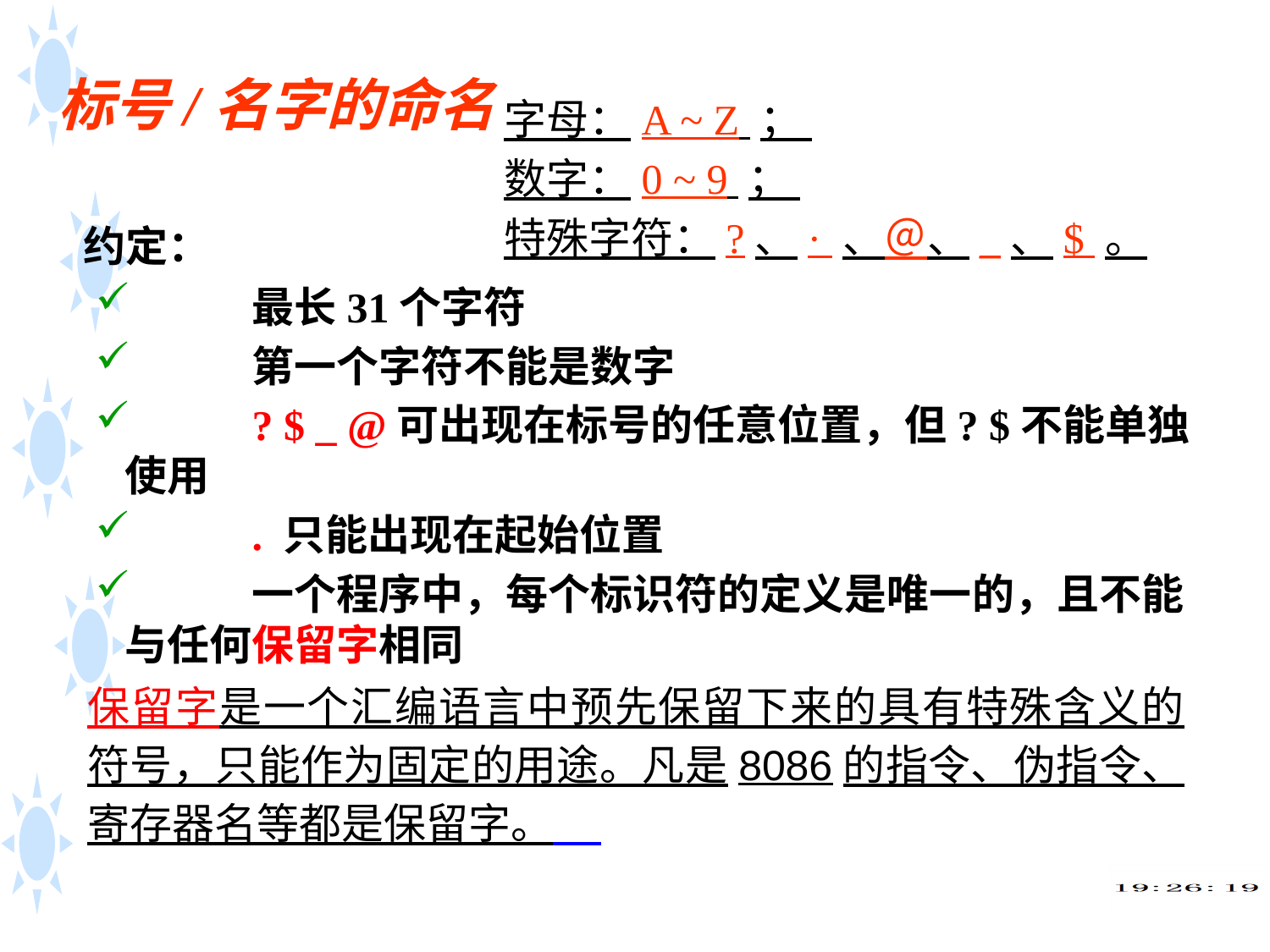

# 标号/名字的命名
字母：A ~ Z ；
数字：0 ~ 9 ；
特殊字符：?、· 、＠、_、$ 。
	约定：
	最长31个字符
	第一个字符不能是数字
	? $ _ @可出现在标号的任意位置，但? $不能单独使用
	. 只能出现在起始位置
	一个程序中，每个标识符的定义是唯一的，且不能与任何保留字相同
保留字是一个汇编语言中预先保留下来的具有特殊含义的符号，只能作为固定的用途。凡是8086的指令、伪指令、寄存器名等都是保留字。
19